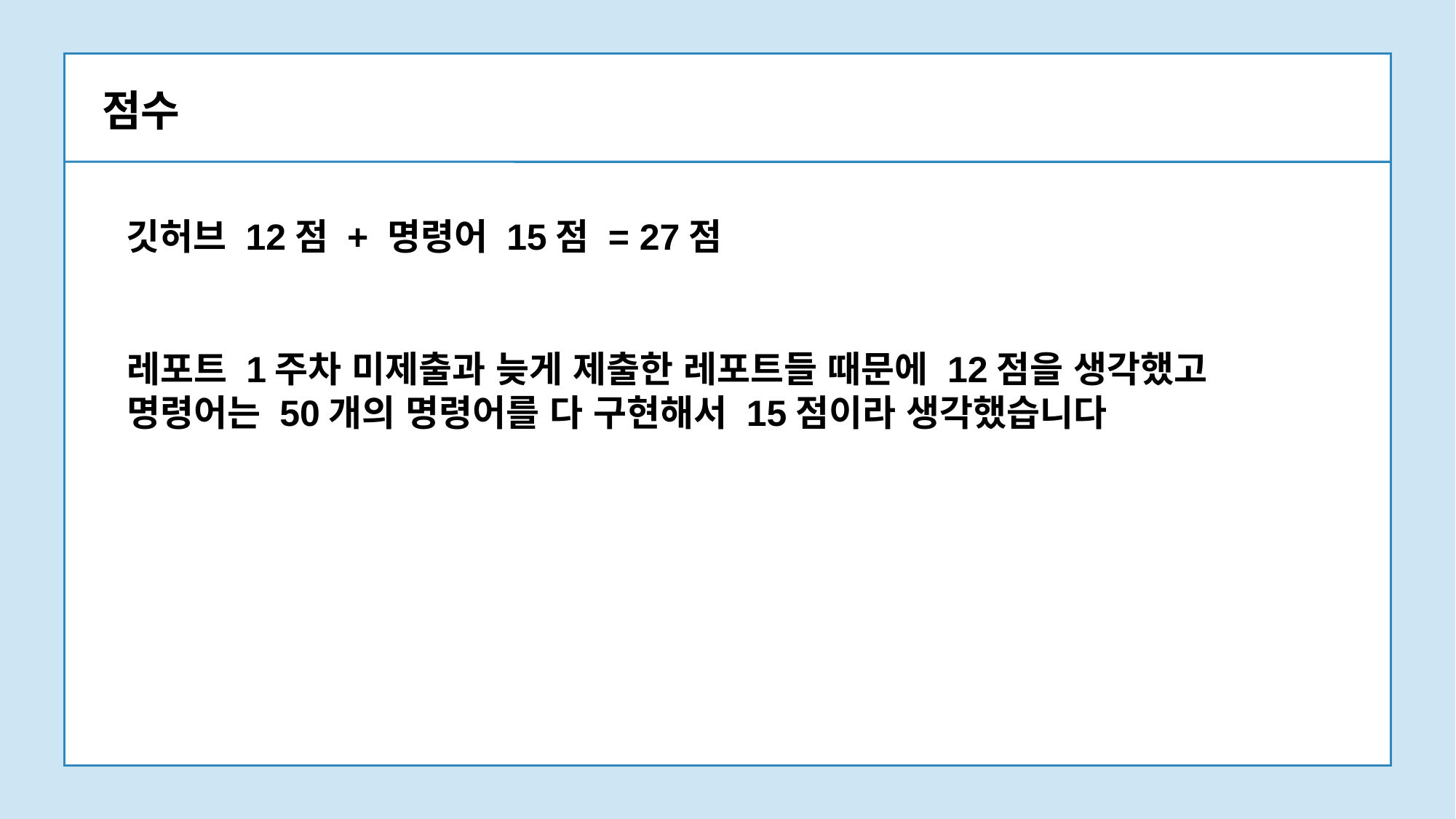

점수

깃허브 12점 + 명령어 15점 = 27점
레포트 1주차 미제출과 늦게 제출한 레포트들 때문에 12점을 생각했고
명령어는 50개의 명령어를 다 구현해서 15점이라 생각했습니다